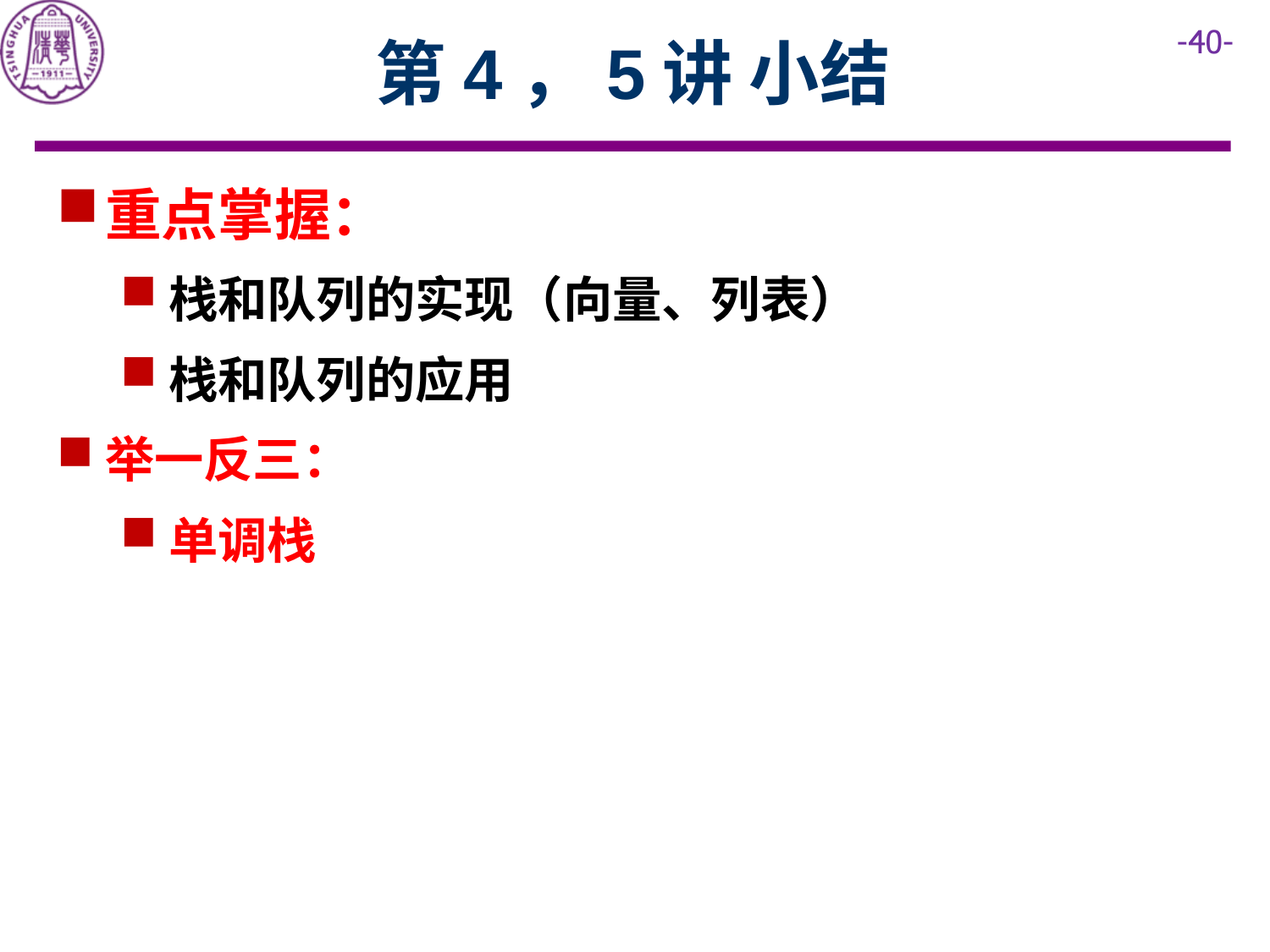

# 第4，5讲 小结
重点掌握：
栈和队列的实现（向量、列表）
栈和队列的应用
举一反三：
单调栈